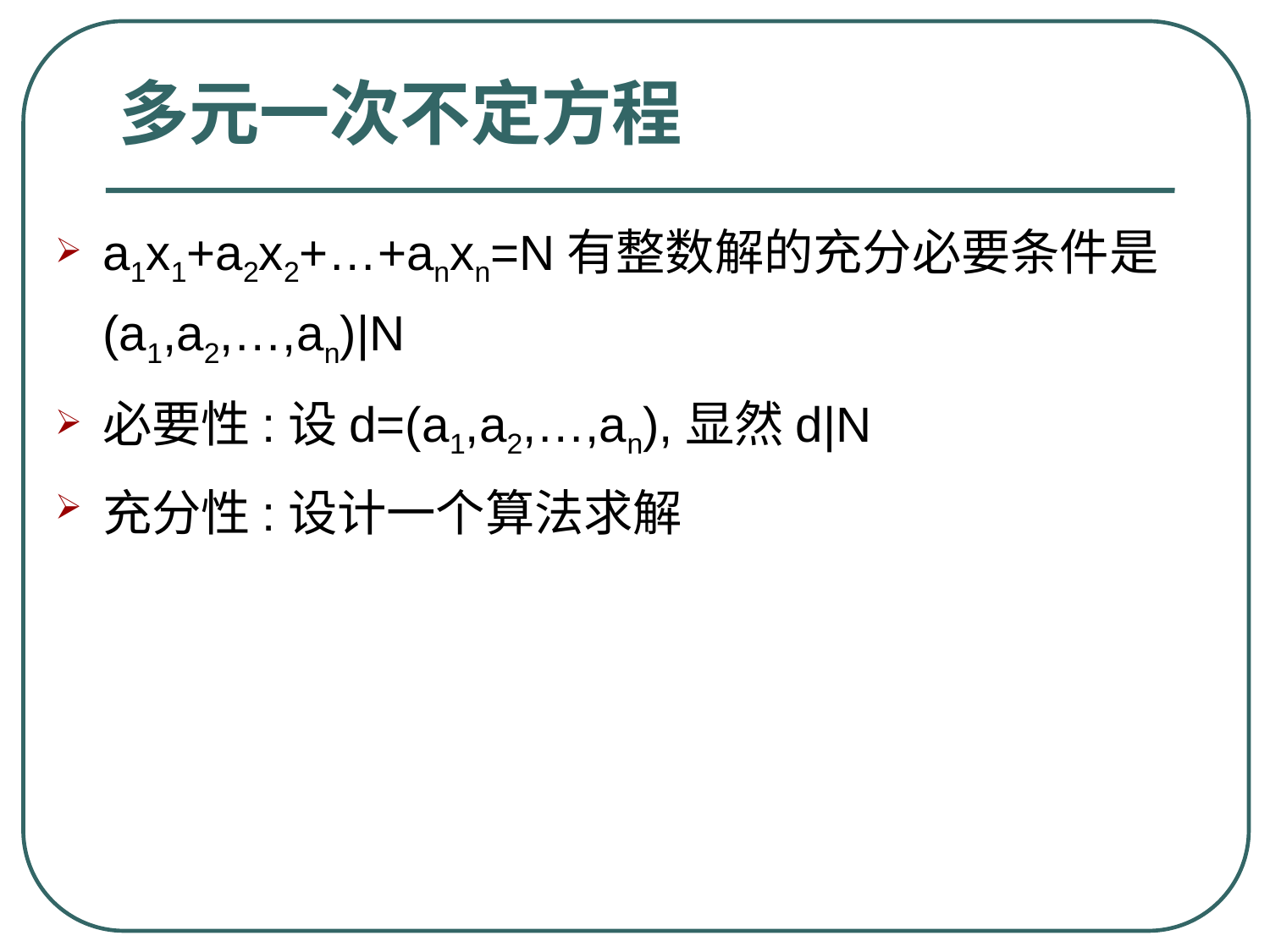

# 多元一次不定方程
a1x1+a2x2+…+anxn=N有整数解的充分必要条件是(a1,a2,…,an)|N
必要性:设d=(a1,a2,…,an),显然d|N
充分性:设计一个算法求解